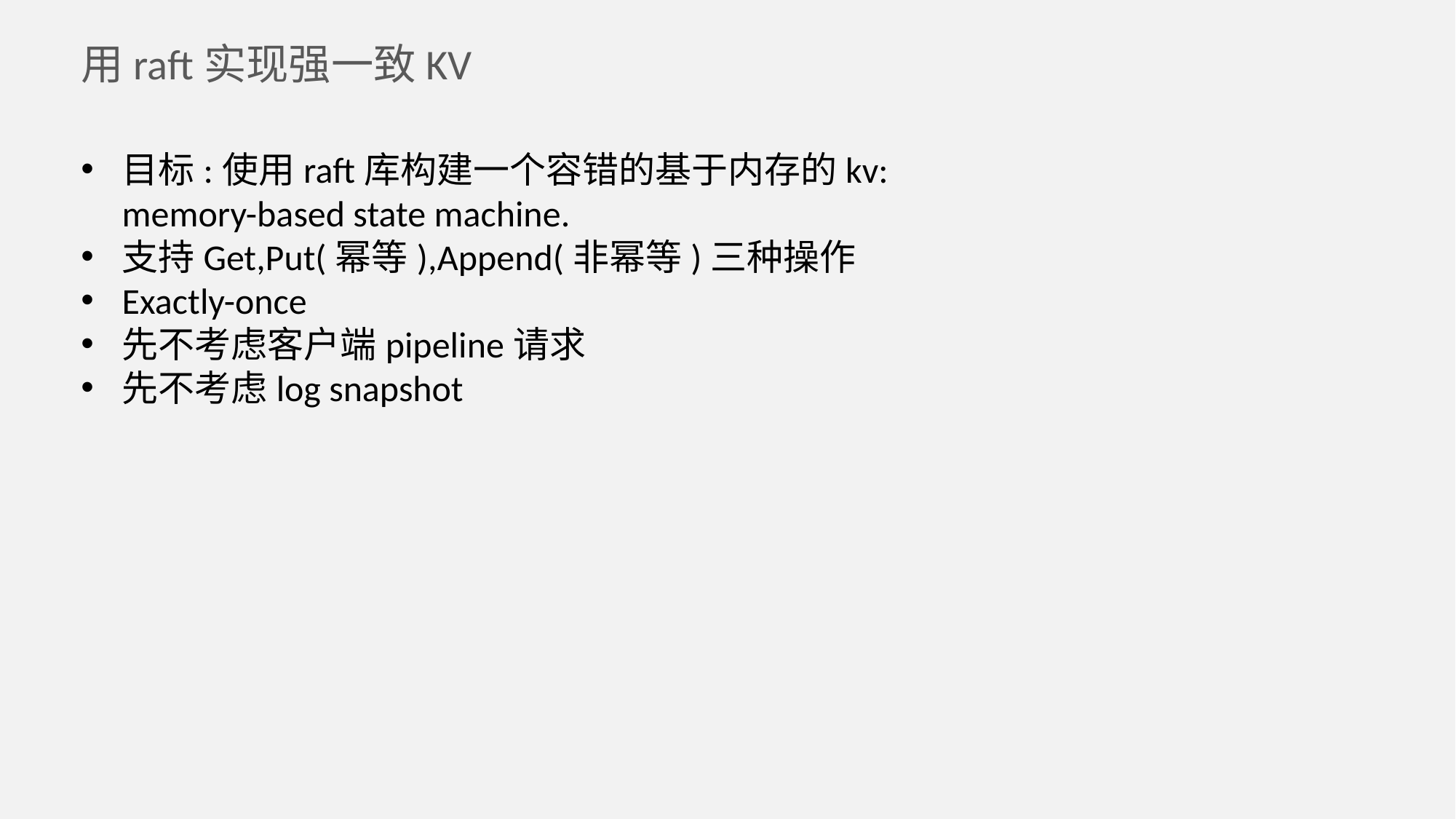

# 用raft实现强一致KV

目标:使用raft库构建一个容错的基于内存的kv: memory-based state machine.
支持Get,Put(幂等),Append(非幂等)三种操作
Exactly-once
先不考虑客户端pipeline请求
先不考虑log snapshot